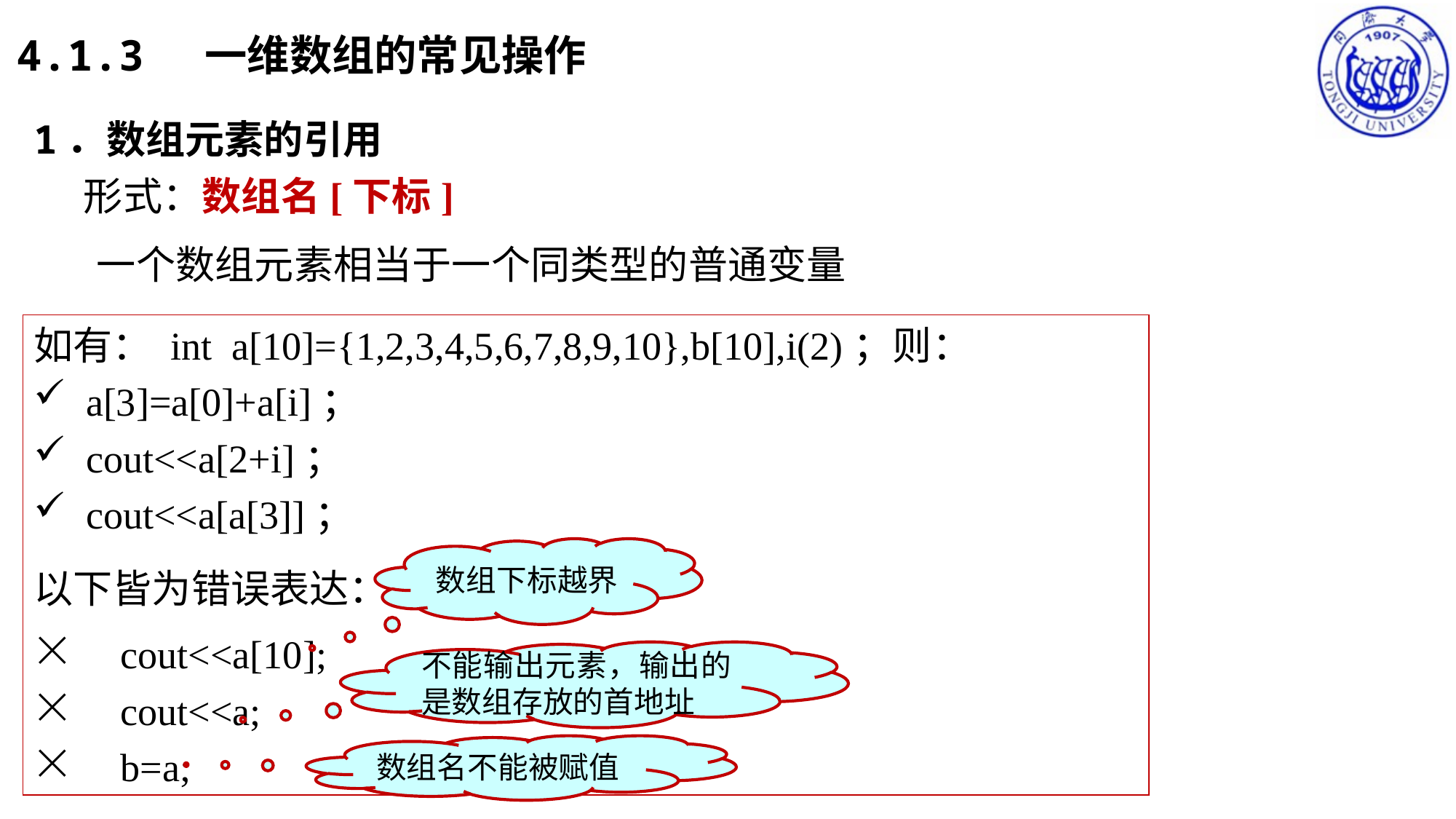

# 4.1.3  一维数组的常见操作
1．数组元素的引用
 形式：数组名[下标]
      一个数组元素相当于一个同类型的普通变量
如有： int  a[10]={1,2,3,4,5,6,7,8,9,10},b[10],i(2)；则：
  a[3]=a[0]+a[i]；
  cout<<a[2+i]；
  cout<<a[a[3]]；
以下皆为错误表达：
     cout<<a[10];
     cout<<a;
     b=a;
数组下标越界
不能输出元素，输出的是数组存放的首地址
数组名不能被赋值